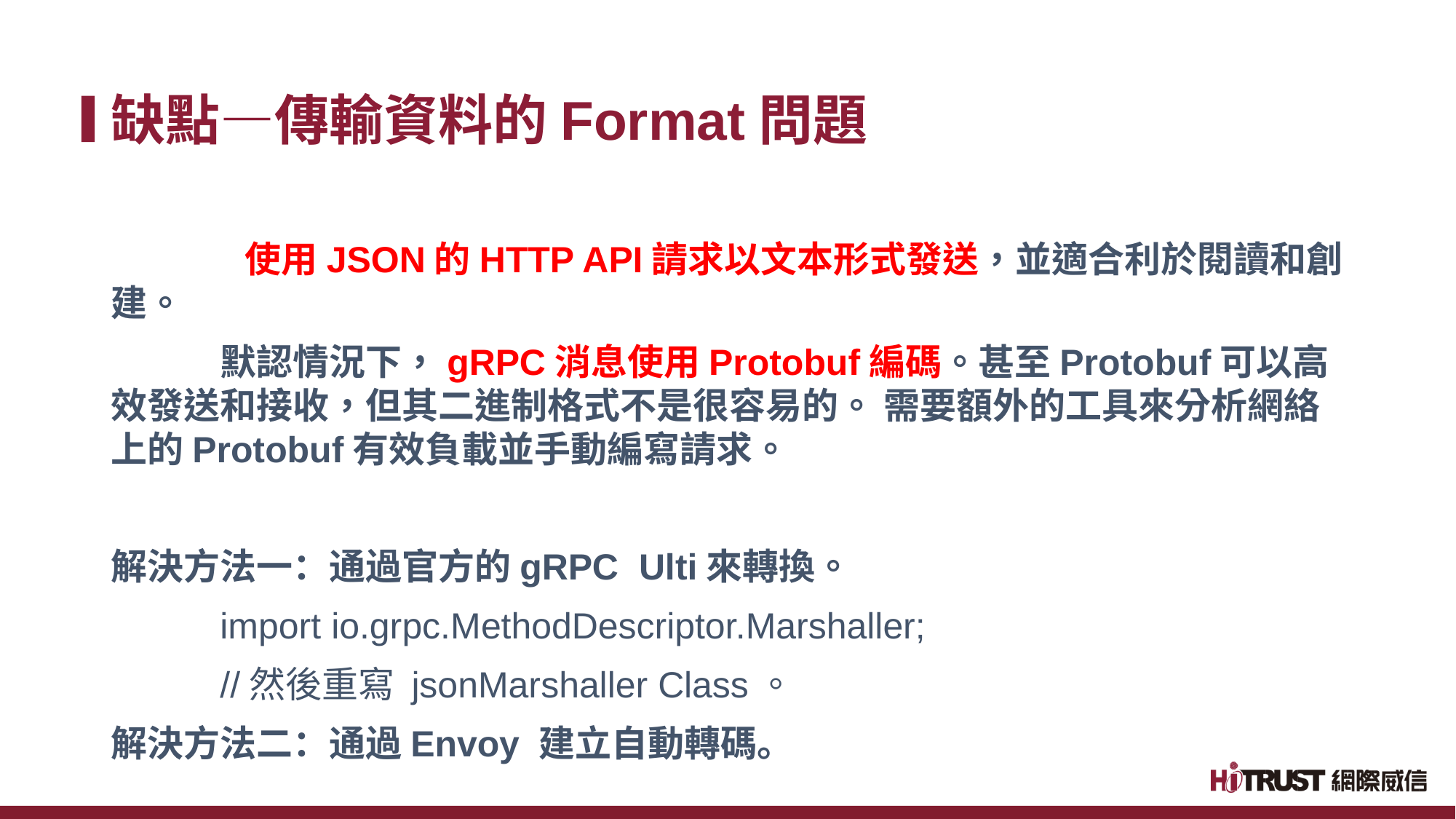

# 缺點—傳輸資料的Format問題

	  使用JSON的HTTP API請求以文本形式發送，並適合利於閱讀和創建。
	默認情況下，gRPC消息使用Protobuf編碼。甚至Protobuf可以高效發送和接收，但其二進制格式不是很容易的。 需要額外的工具來分析網絡上的Protobuf有效負載並手動編寫請求。

解決方法一：通過官方的gRPC  Ulti來轉換。
	import io.grpc.MethodDescriptor.Marshaller;
	//然後重寫 jsonMarshaller Class。
解決方法二：通過Envoy 建立自動轉碼。